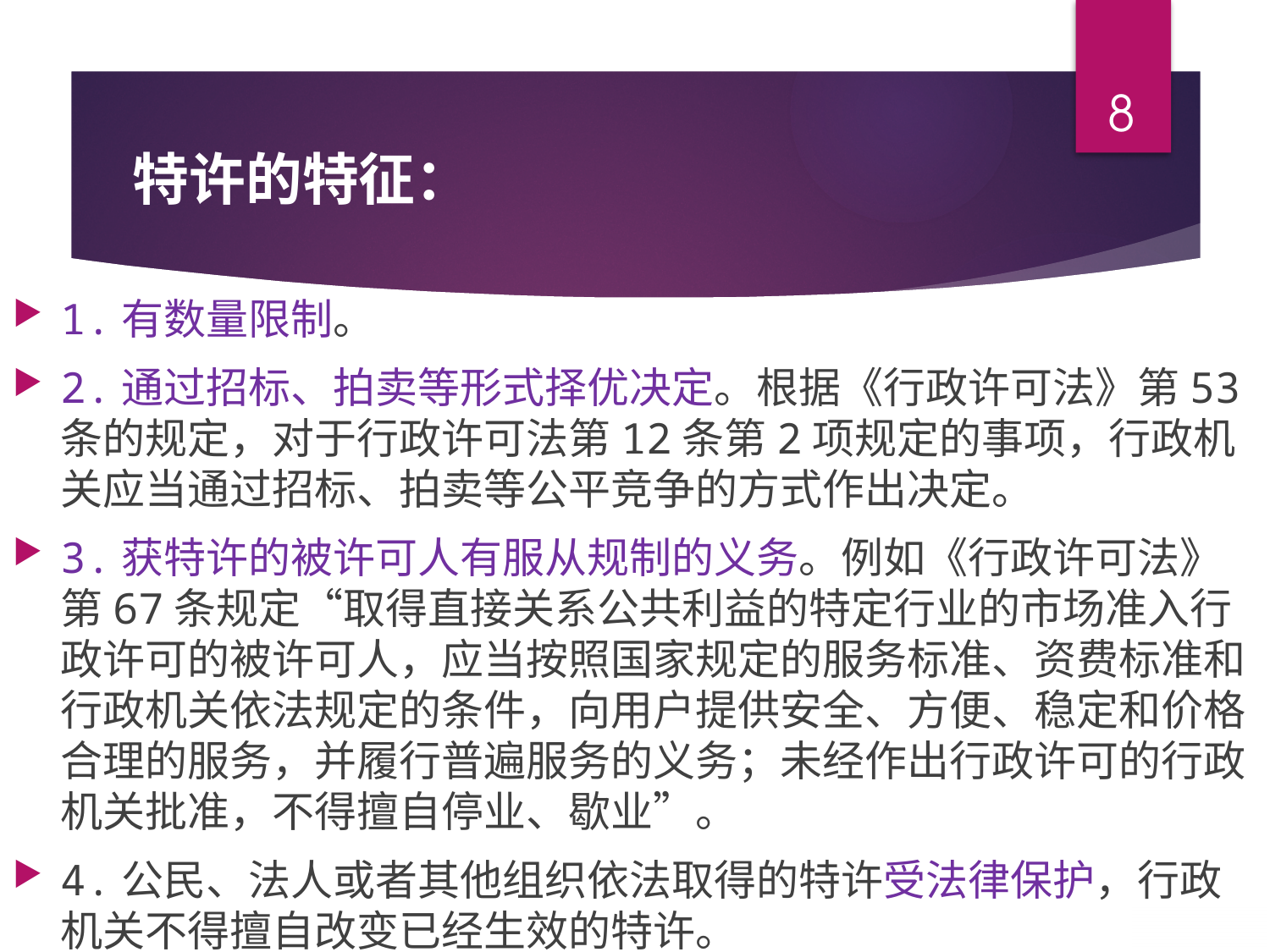

8
# 特许的特征：
1.有数量限制。
2.通过招标、拍卖等形式择优决定。根据《行政许可法》第53条的规定，对于行政许可法第12条第2项规定的事项，行政机关应当通过招标、拍卖等公平竞争的方式作出决定。
3.获特许的被许可人有服从规制的义务。例如《行政许可法》第67条规定“取得直接关系公共利益的特定行业的市场准入行政许可的被许可人，应当按照国家规定的服务标准、资费标准和行政机关依法规定的条件，向用户提供安全、方便、稳定和价格合理的服务，并履行普遍服务的义务；未经作出行政许可的行政机关批准，不得擅自停业、歇业”。
4.公民、法人或者其他组织依法取得的特许受法律保护，行政机关不得擅自改变已经生效的特许。